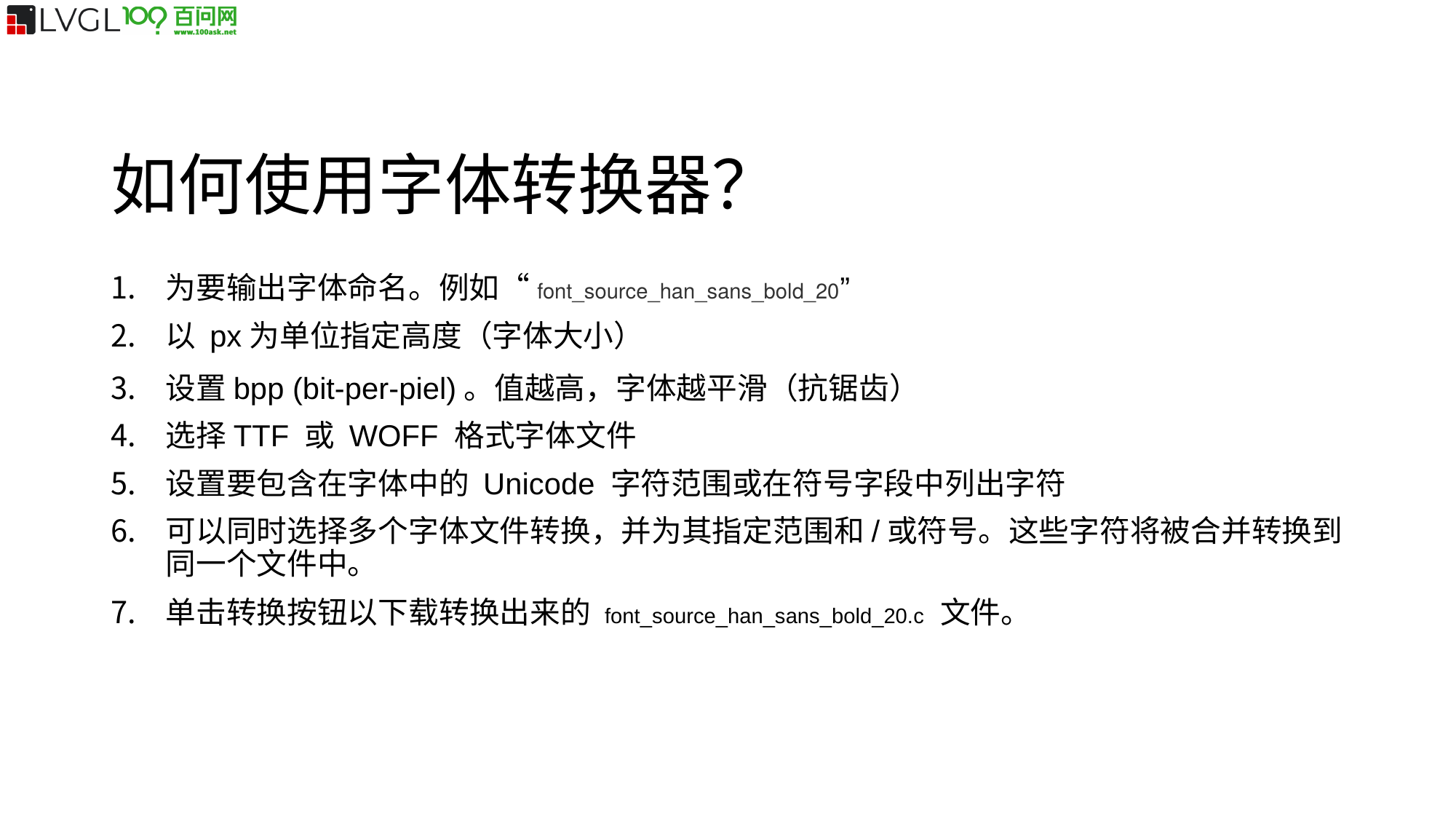

如何使用字体转换器？
为要输出字体命名。例如“font_source_han_sans_bold_20”
以 px为单位指定高度（字体大小）
设置bpp (bit-per-piel)。值越高，字体越平滑（抗锯齿）
选择TTF 或 WOFF 格式字体文件
设置要包含在字体中的 Unicode 字符范围或在符号字段中列出字符
可以同时选择多个字体文件转换，并为其指定范围和/或符号。这些字符将被合并转换到同一个文件中。
单击转换按钮以下载转换出来的 font_source_han_sans_bold_20.c 文件。